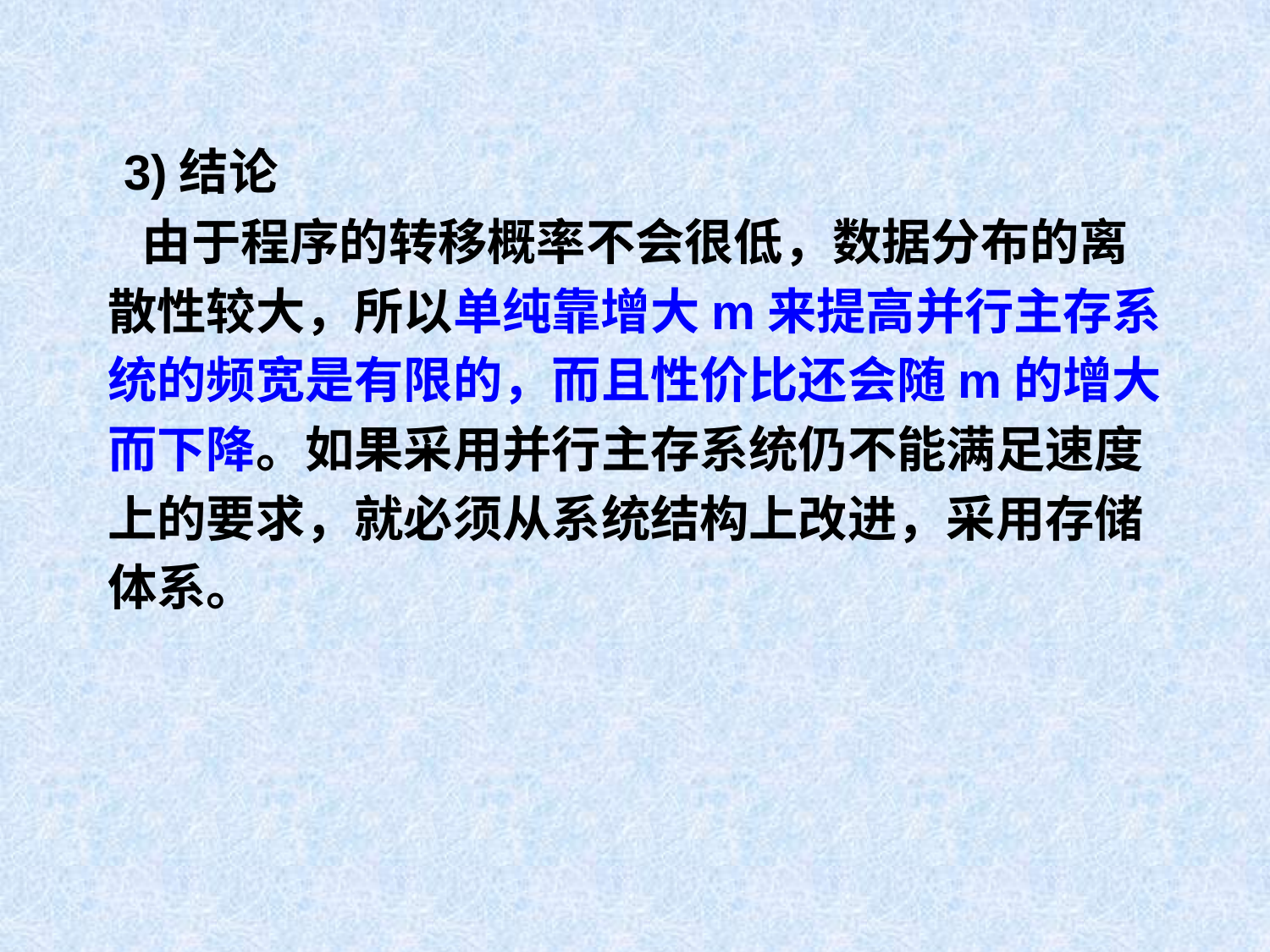

3)结论
  由于程序的转移概率不会很低，数据分布的离
散性较大，所以单纯靠增大m来提高并行主存系
统的频宽是有限的，而且性价比还会随m的增大
而下降。如果采用并行主存系统仍不能满足速度
上的要求，就必须从系统结构上改进，采用存储
体系。